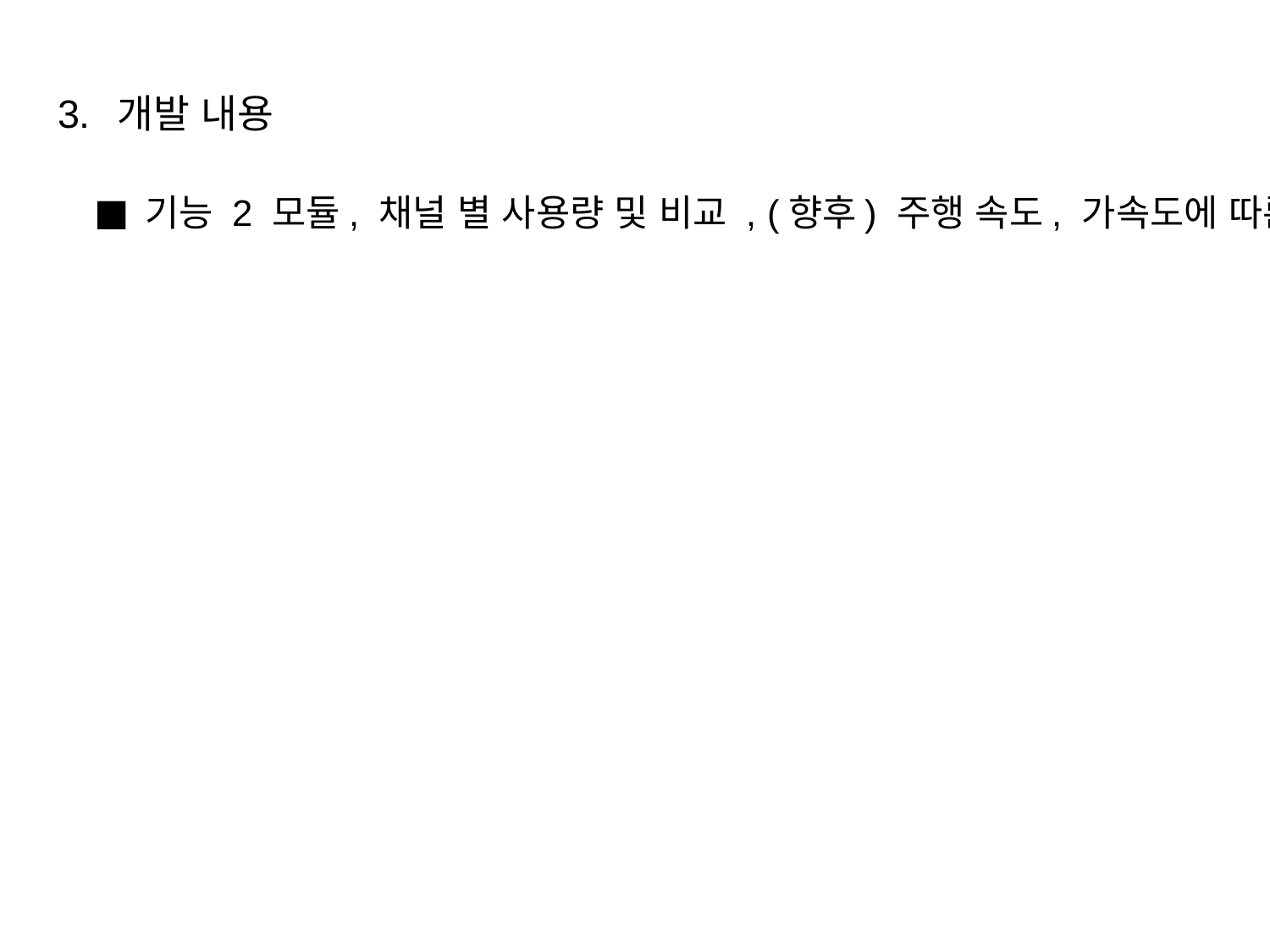

# 3.  개발 내용
█  기능 2 모듈, 채널 별 사용량 및 비교 , (향후) 주행 속도, 가속도에 따른 전력 센싱